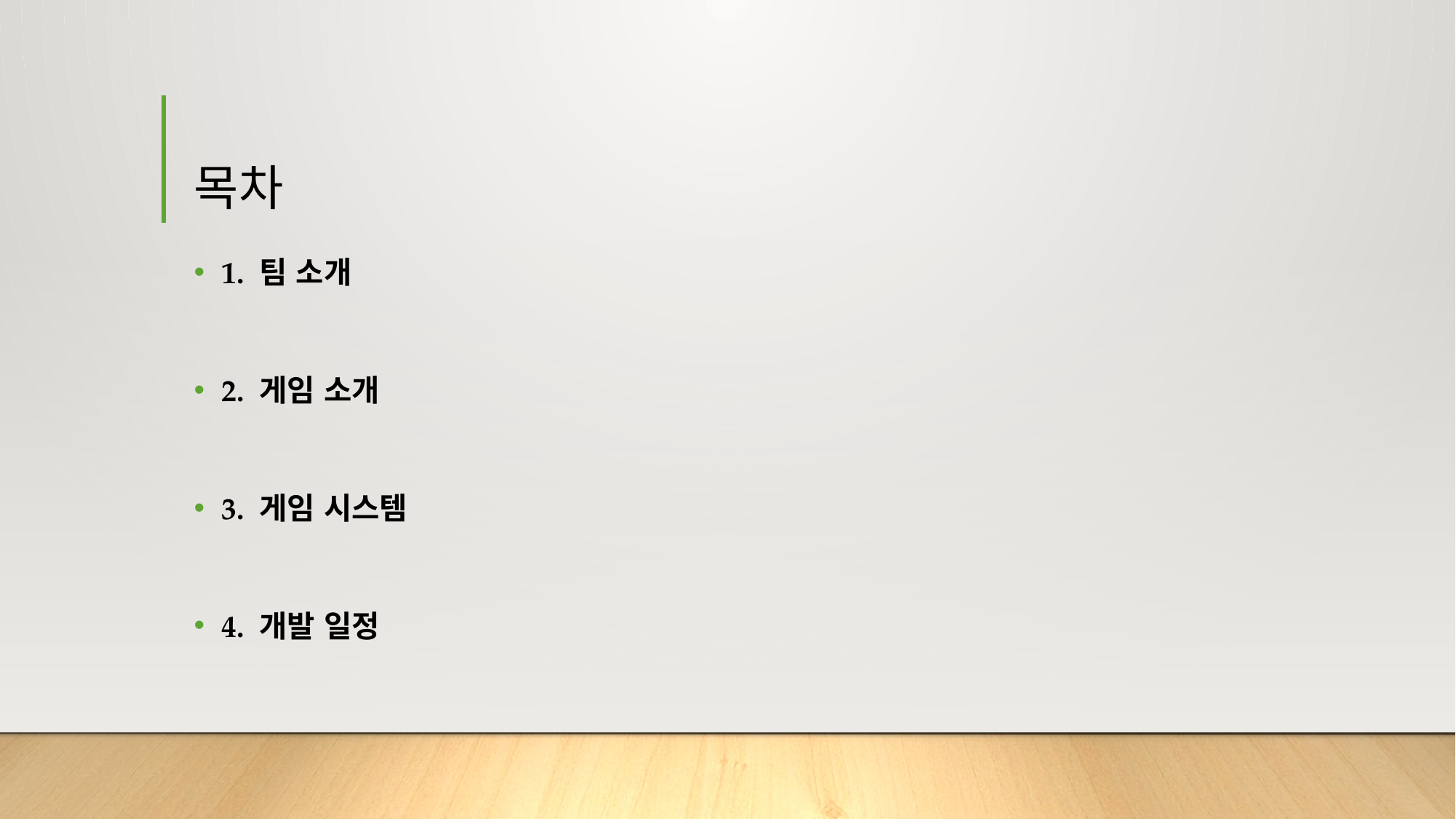

# 목차
1. 팀 소개

2. 게임 소개

3. 게임 시스템

4. 개발 일정